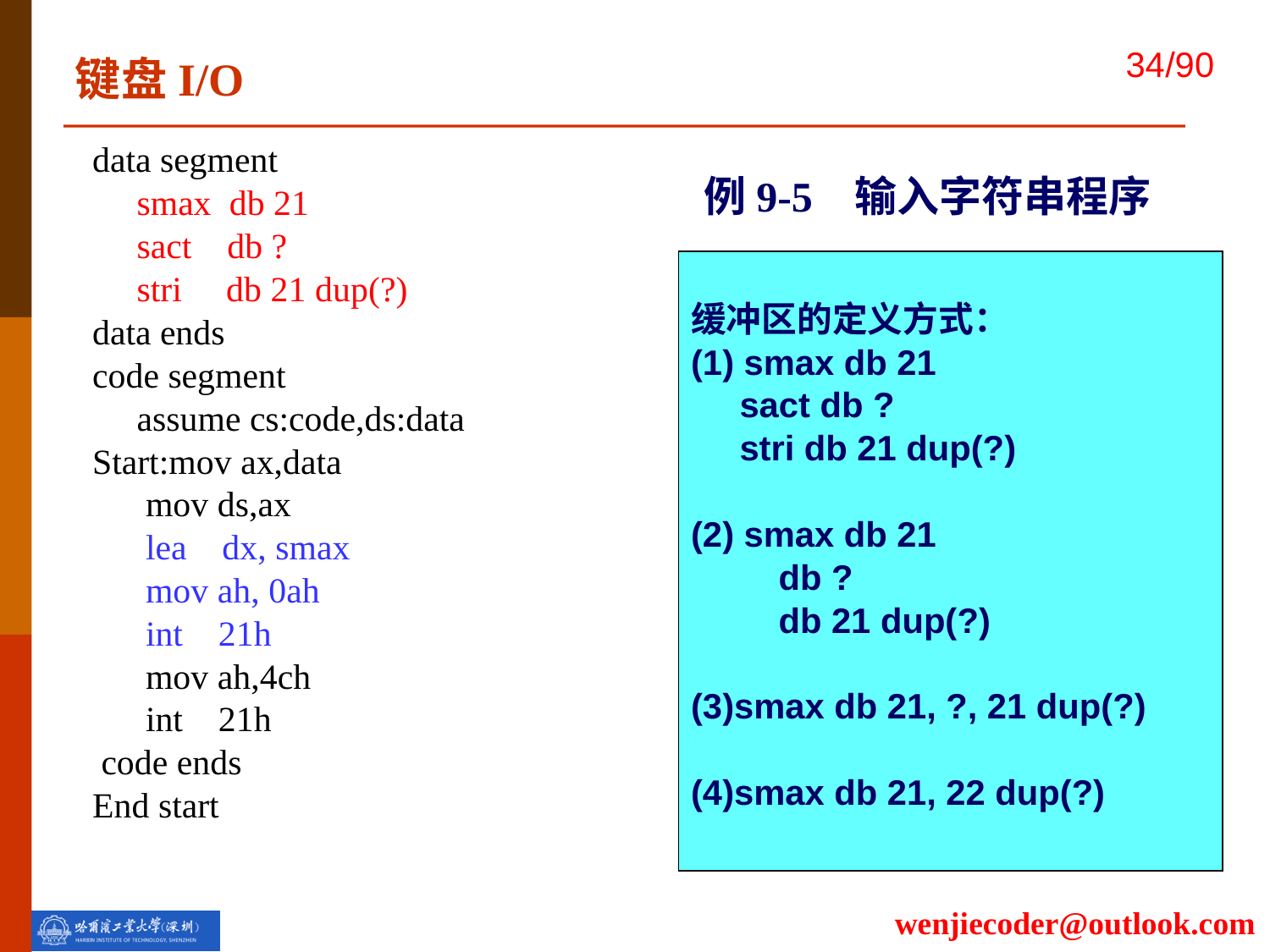

键盘I/O
data segment
     smax  db 21
     sact    db ?
     stri     db 21 dup(?)
data ends
code segment
     assume cs:code,ds:data
Start:mov ax,data
      mov ds,ax
      lea    dx, smax
      mov ah, 0ah
      int    21h
      mov ah,4ch
      int    21h
 code ends
End start
例9-5   输入字符串程序
缓冲区的定义方式：
(1) smax db 21
     sact db ?
     stri db 21 dup(?)

(2) smax db 21
         db ?
         db 21 dup(?)

(3)smax db 21, ?, 21 dup(?)

(4)smax db 21, 22 dup(?)